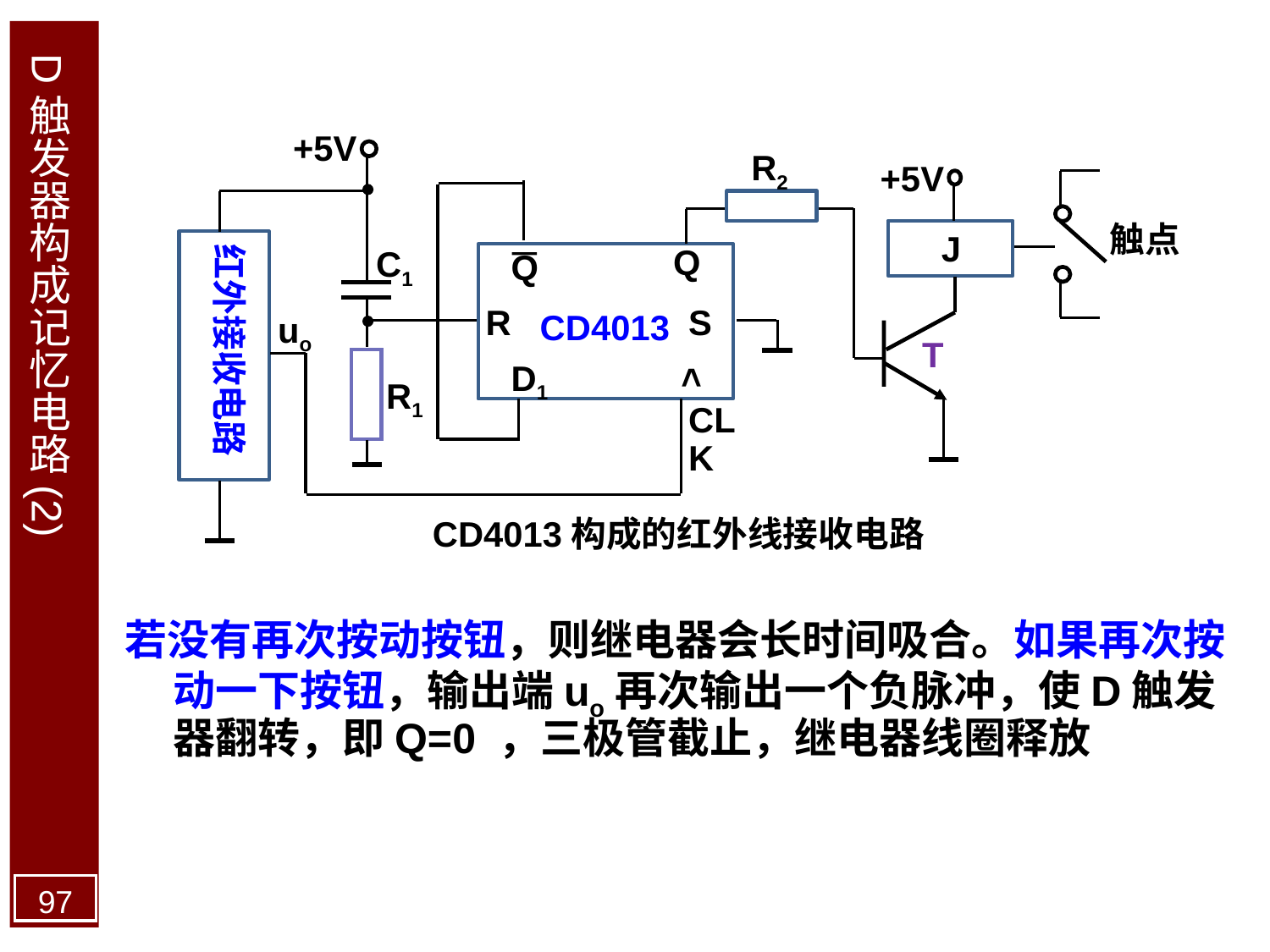

# D触发器构成记忆电路(2)
+5V
R2

+5V

触点

J

红外接收电路
C1
Q

Q
R
S
CD4013
<
D1

uo

T

R1

CLK
CD4013构成的红外线接收电路
若没有再次按动按钮，则继电器会长时间吸合。如果再次按动一下按钮，输出端uo再次输出一个负脉冲，使D触发器翻转，即Q=0 ，三极管截止，继电器线圈释放
97